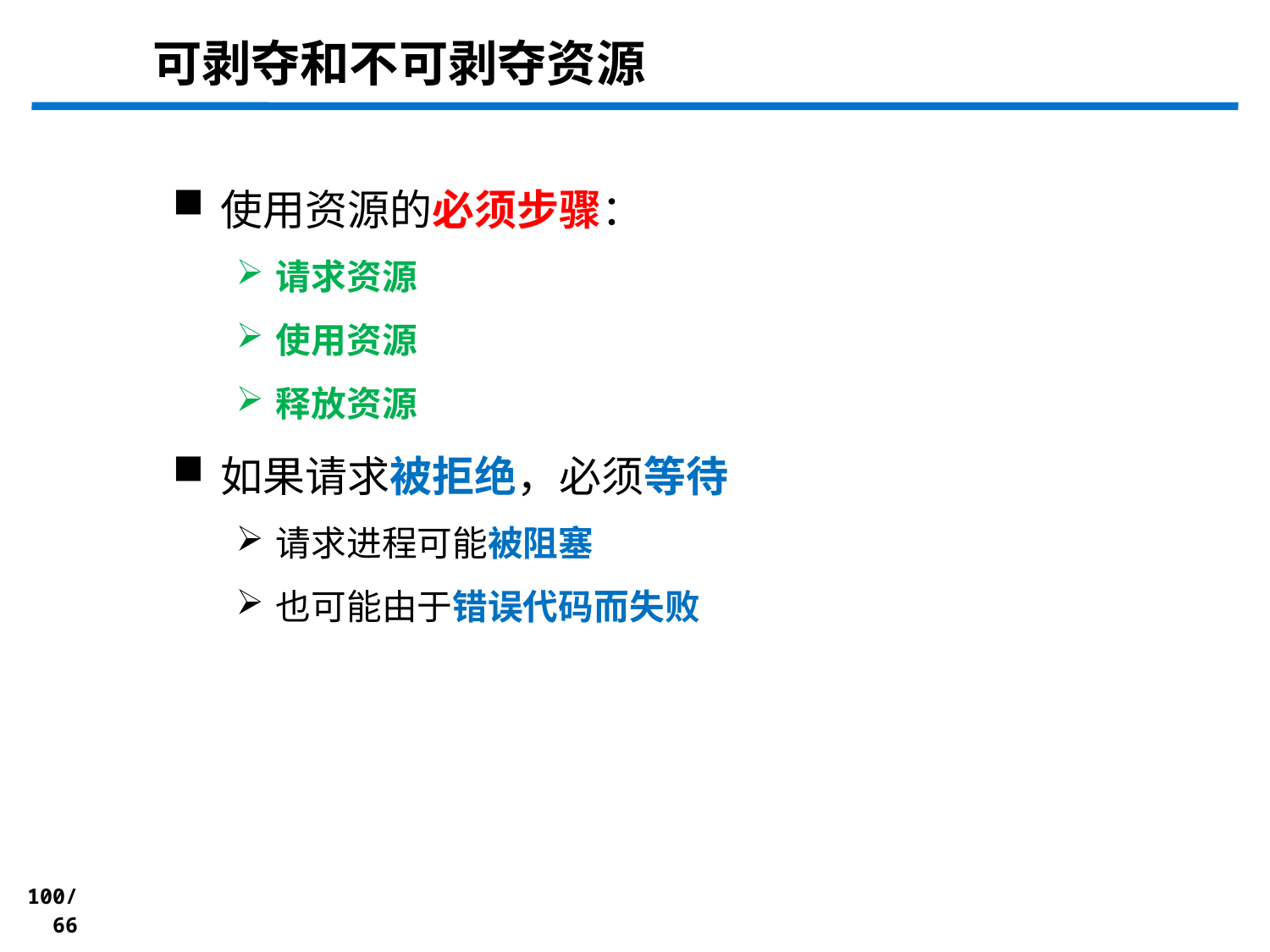

# 可剥夺和不可剥夺资源
使用资源的必须步骤：
请求资源
使用资源
释放资源
如果请求被拒绝，必须等待
请求进程可能被阻塞
也可能由于错误代码而失败